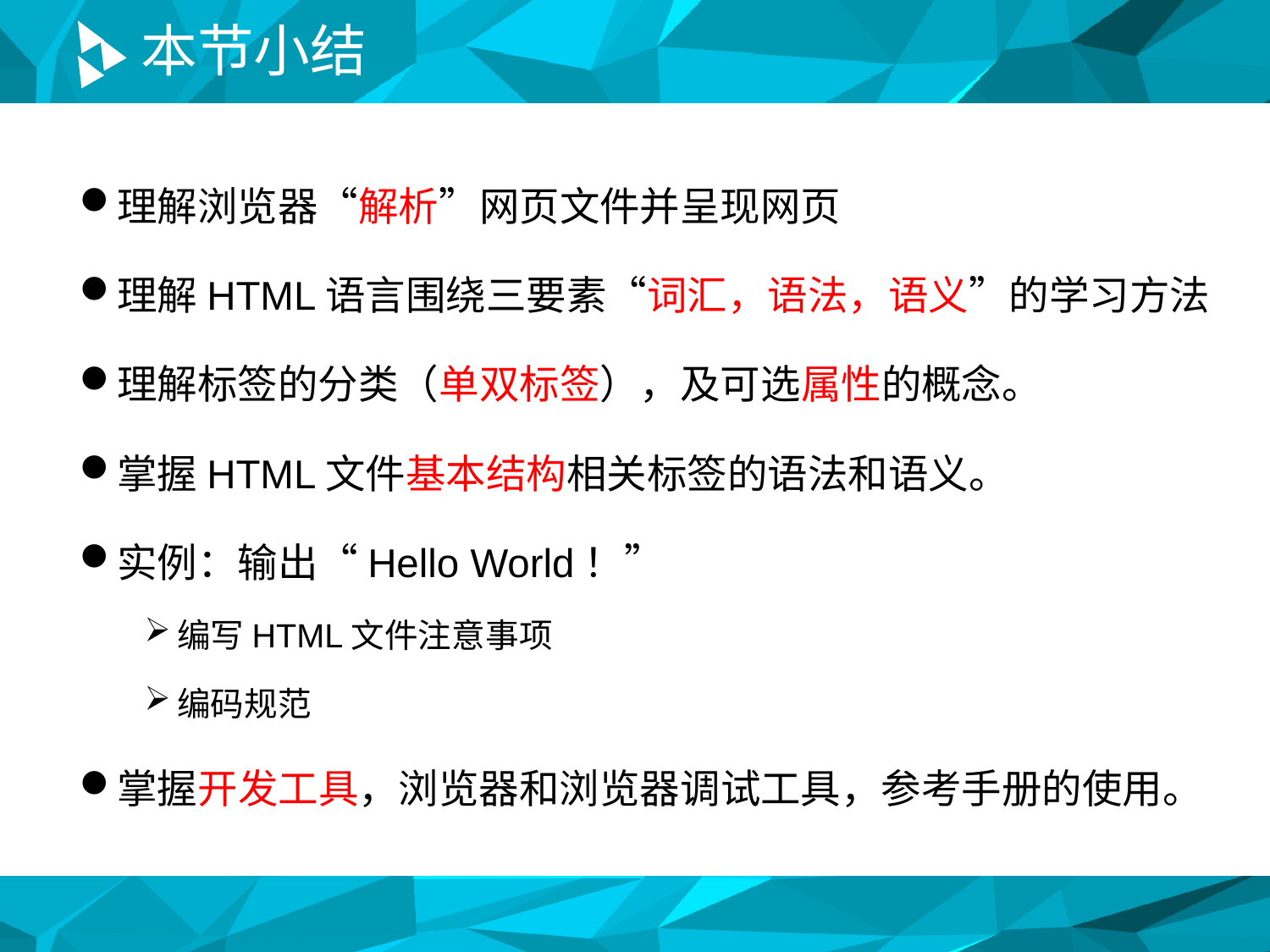

# 本节小结
理解浏览器“解析”网页文件并呈现网页
理解HTML语言围绕三要素“词汇，语法，语义”的学习方法
理解标签的分类（单双标签），及可选属性的概念。
掌握HTML文件基本结构相关标签的语法和语义。
实例：输出“Hello World！”
编写HTML文件注意事项
编码规范
掌握开发工具，浏览器和浏览器调试工具，参考手册的使用。